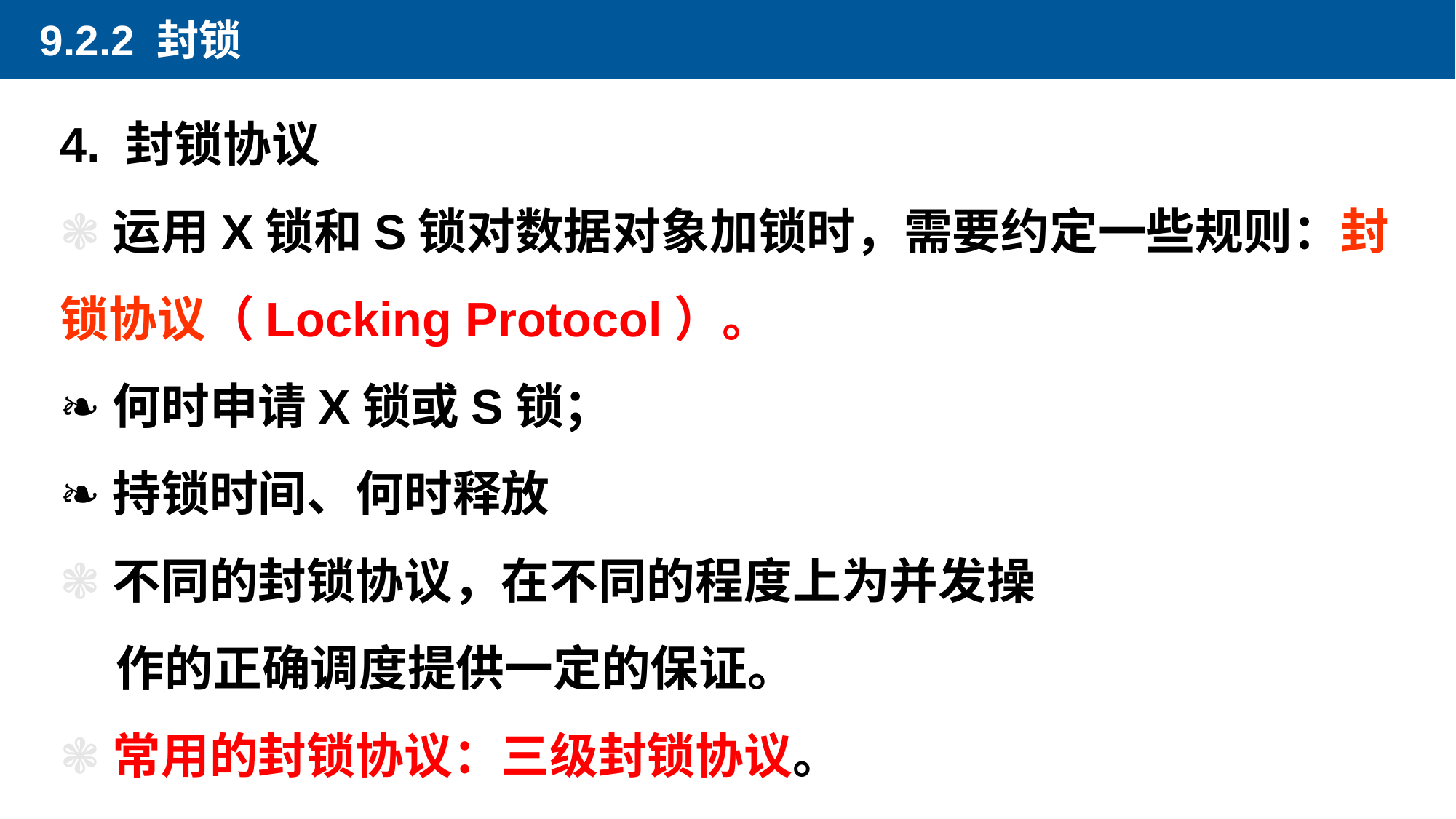

9.2.2 封锁
4. 封锁协议
❃运用X锁和S锁对数据对象加锁时，需要约定一些规则：封锁协议（Locking Protocol）。
❧何时申请X锁或S锁；
❧持锁时间、何时释放
❃不同的封锁协议，在不同的程度上为并发操
    作的正确调度提供一定的保证。
❃常用的封锁协议：三级封锁协议。